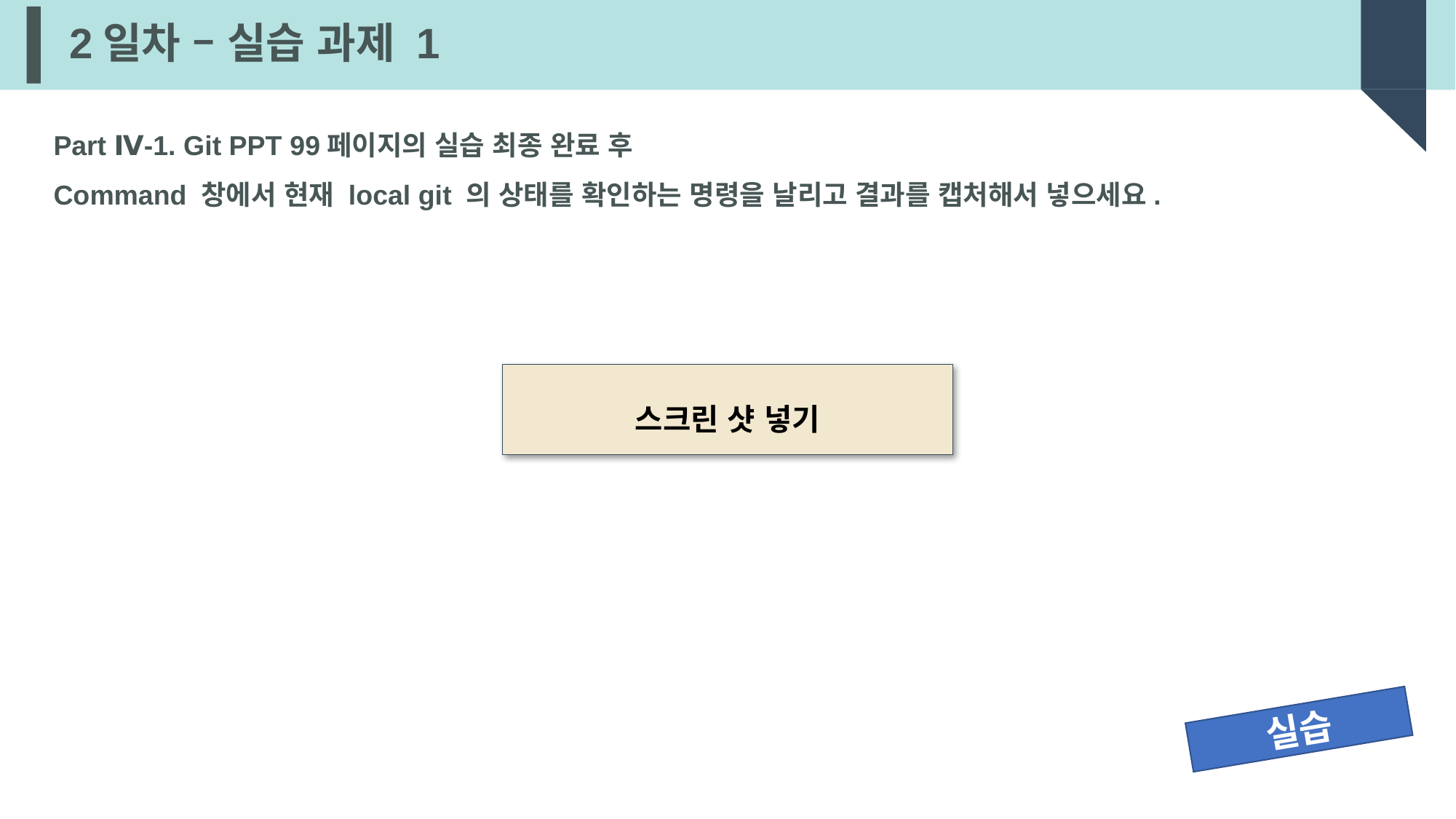

# 2일차 – 실습 과제 1
Part Ⅳ-1. Git PPT 99페이지의 실습 최종 완료 후
Command 창에서 현재 local git 의 상태를 확인하는 명령을 날리고 결과를 캡처해서 넣으세요.
스크린 샷 넣기
실습